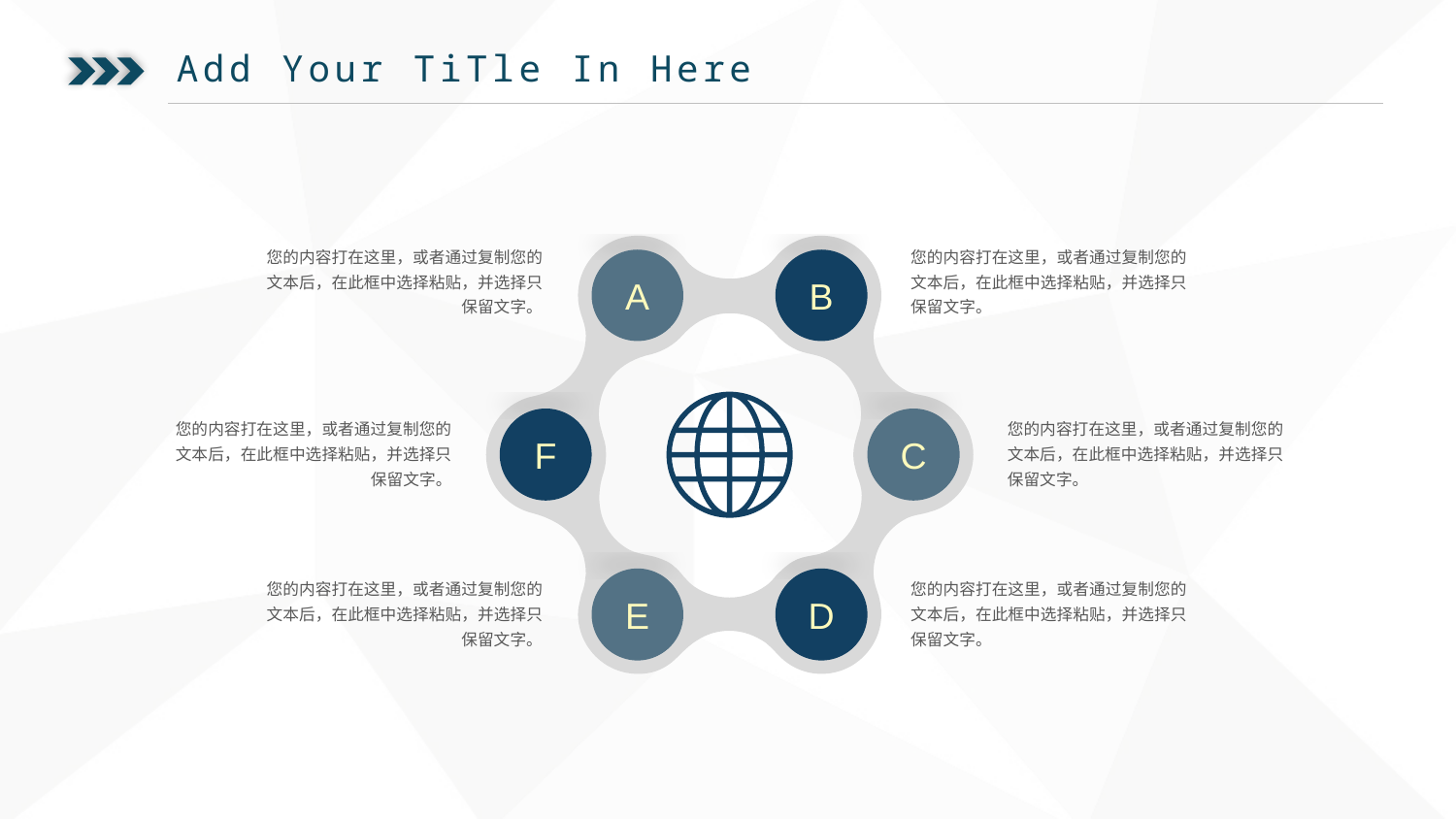

您的内容打在这里，或者通过复制您的文本后，在此框中选择粘贴，并选择只保留文字。
您的内容打在这里，或者通过复制您的文本后，在此框中选择粘贴，并选择只保留文字。

A
B

您的内容打在这里，或者通过复制您的文本后，在此框中选择粘贴，并选择只保留文字。
您的内容打在这里，或者通过复制您的文本后，在此框中选择粘贴，并选择只保留文字。
F
C
您的内容打在这里，或者通过复制您的文本后，在此框中选择粘贴，并选择只保留文字。
您的内容打在这里，或者通过复制您的文本后，在此框中选择粘贴，并选择只保留文字。
E
D